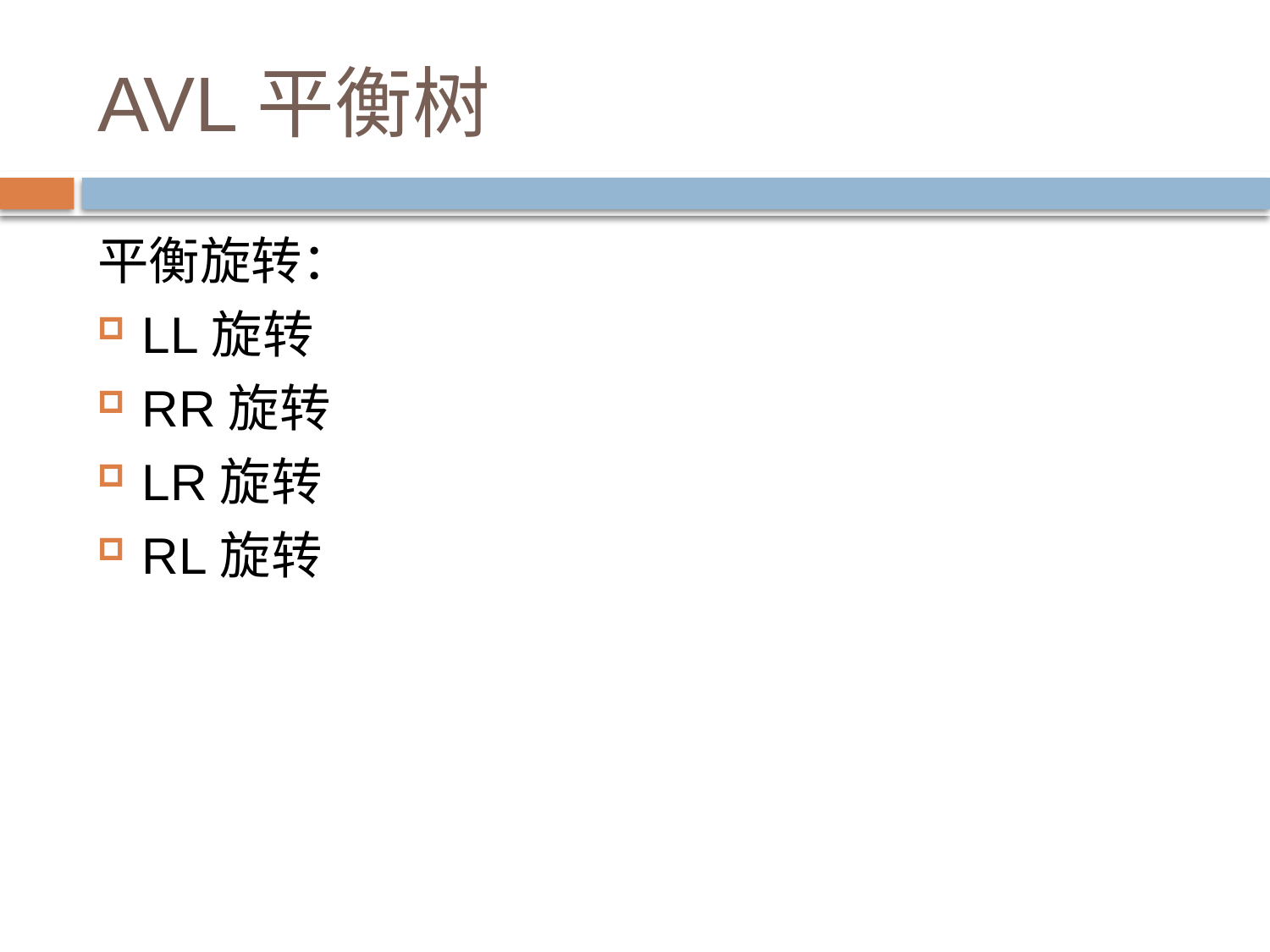

# AVL平衡树
平衡旋转：
LL旋转
RR旋转
LR旋转
RL旋转